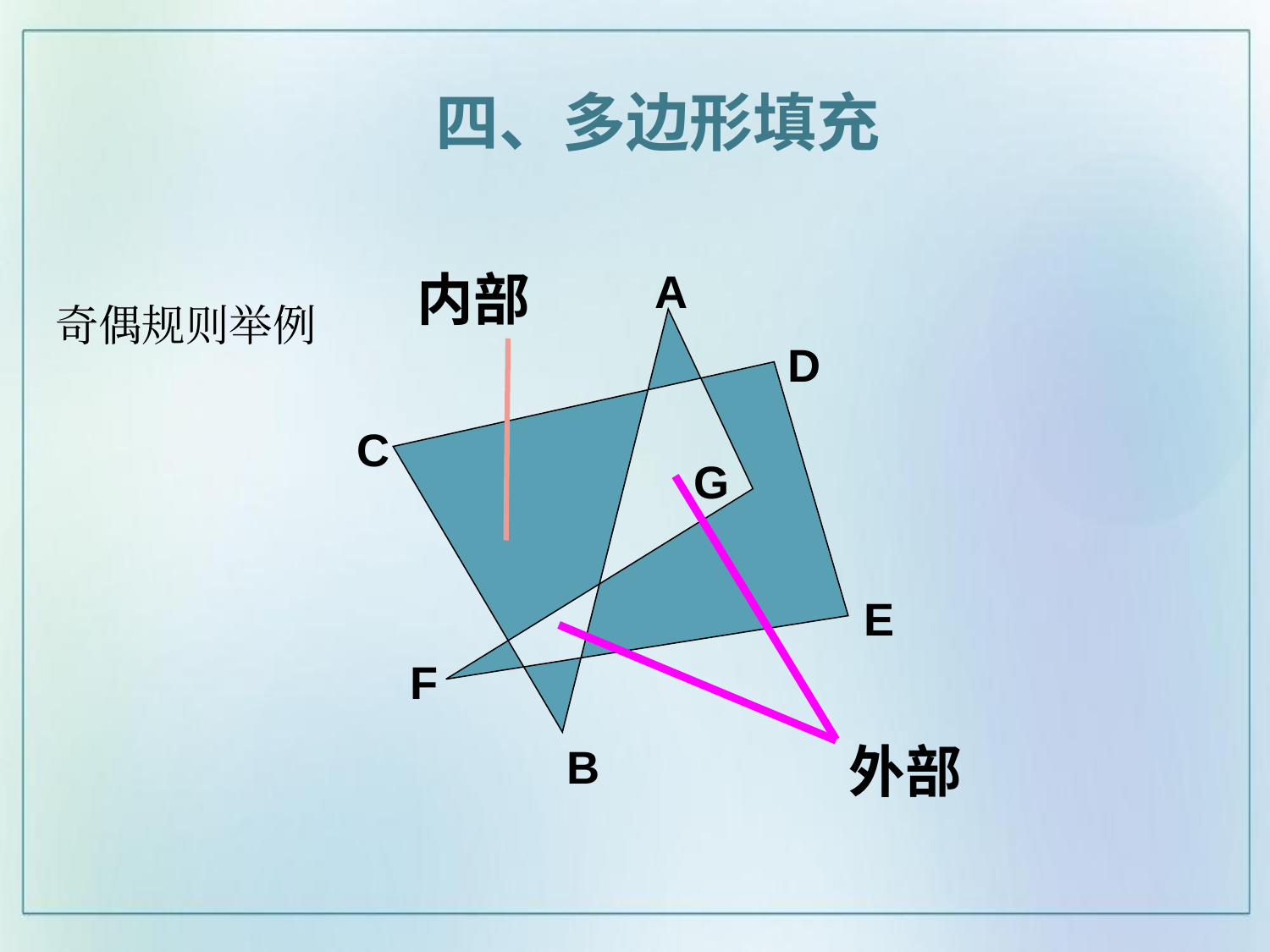

四、多边形填充
A
内部

D

C
G

E

F
外部
B
# 奇偶规则举例